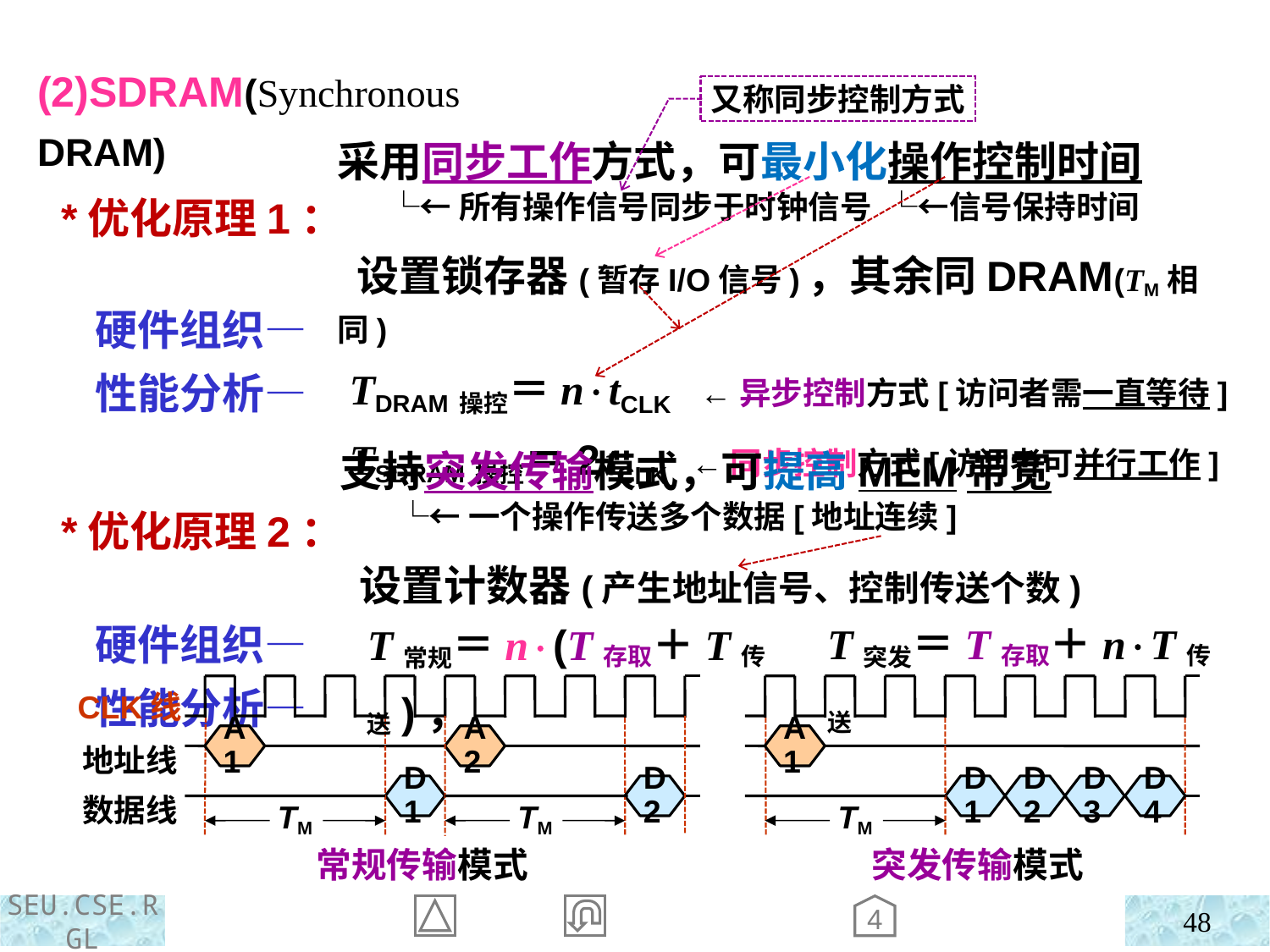

(2)SDRAM(Synchronous DRAM)
  *优化原理1：

     硬件组织—
     性能分析—

  *优化原理2：

     硬件组织—
     性能分析—
又称同步控制方式
采用同步工作方式，可最小化操作控制时间
       └←所有操作信号同步于时钟信号  └←信号保持时间
 设置锁存器(暂存I/O信号)，其余同DRAM(TM相同)
 TDRAM操控＝n⋅tCLK  ←异步控制方式[访问者需一直等待]
 TSDRAM操控＝2 tCLK  ←同步控制方式[访问者可并行工作]
支持突发传输模式，可提高MEM带宽
        └←一个操作传送多个数据[地址连续]
 设置计数器(产生地址信号、控制传送个数)
T突发＝T存取＋n⋅T传送
T常规＝n⋅(T存取＋T传送)，

CLK线
地址线
数据线

A1
A2

D1
D2

TM
TM

常规传输模式

A1

D3
D4
D1
D2

TM

突发传输模式

4

48